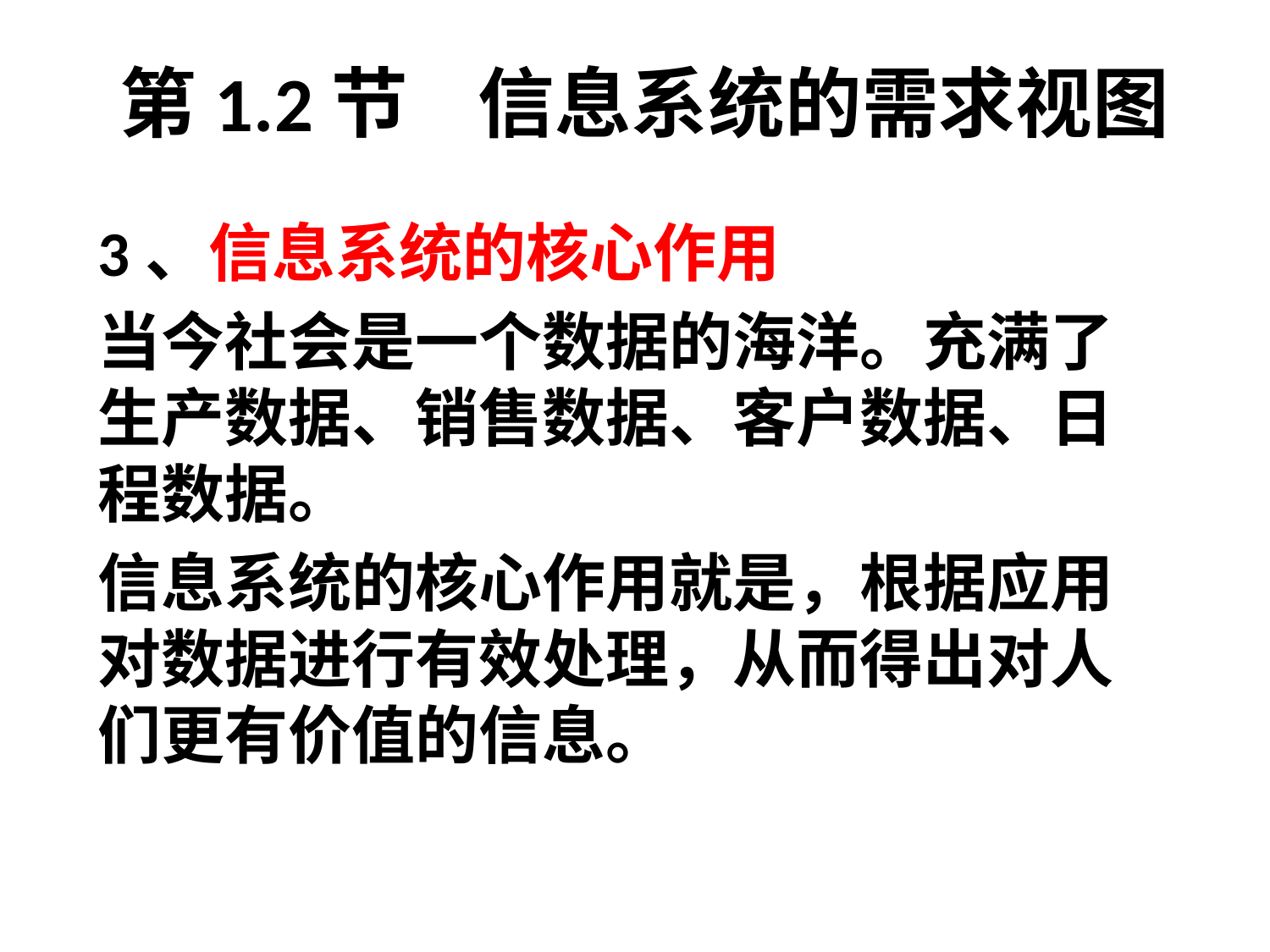

# 第1.2节    信息系统的需求视图
3、信息系统的核心作用
当今社会是一个数据的海洋。充满了生产数据、销售数据、客户数据、日程数据。
信息系统的核心作用就是，根据应用对数据进行有效处理，从而得出对人们更有价值的信息。